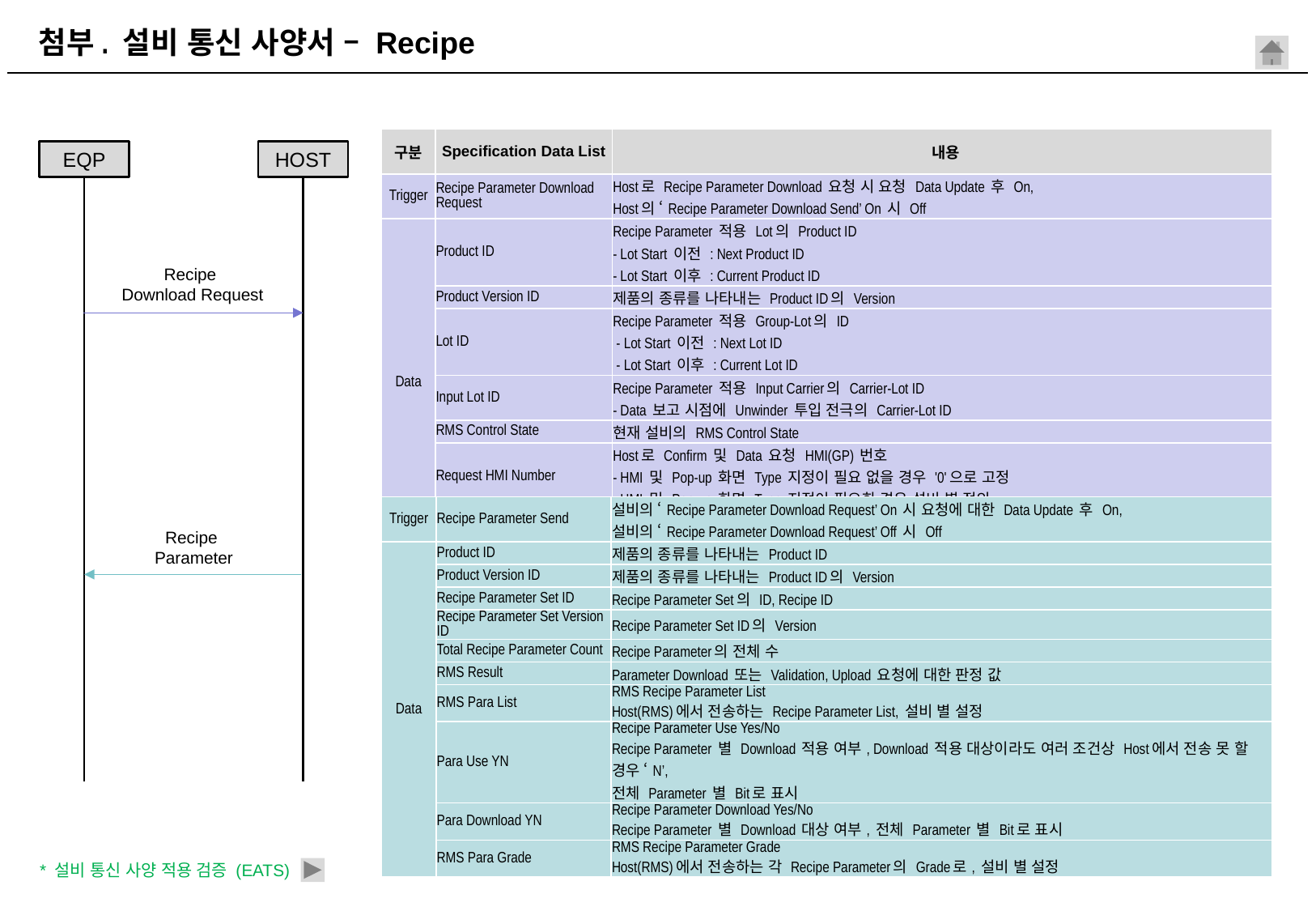

# 첨부. 설비 통신 사양서 – Recipe

| 구분 | Specification Data List | 내용 |
| --- | --- | --- |
| Trigger | Recipe Parameter Download Request | Host로 Recipe Parameter Download 요청 시 요청 Data Update 후 On, Host의 ‘Recipe Parameter Download Send’ On 시 Off |
| Data | Product ID | Recipe Parameter 적용 Lot의 Product ID - Lot Start 이전 : Next Product ID - Lot Start 이후 : Current Product ID |
|  | Product Version ID | 제품의 종류를 나타내는 Product ID의 Version |
|  | Lot ID | Recipe Parameter 적용 Group-Lot의 ID - Lot Start 이전 : Next Lot ID - Lot Start 이후 : Current Lot ID |
|  | Input Lot ID | Recipe Parameter 적용 Input Carrier의 Carrier-Lot ID - Data 보고 시점에 Unwinder 투입 전극의 Carrier-Lot ID |
|  | RMS Control State | 현재 설비의 RMS Control State |
|  | Request HMI Number | Host로 Confirm 및 Data 요청 HMI(GP) 번호 - HMI 및 Pop-up 화면 Type 지정이 필요 없을 경우 '0'으로 고정 - HMI 및 Pop-up 화면 Type 지정이 필요한 경우 설비 별 정의 |
|  | EQP Para List | Equipment Recipe Parameter List 설비에 설정된 Recipe Parameter List, 설비 별 설정 |
HOST
EQP
Recipe
Download Request
| Trigger | Recipe Parameter Send | 설비의 ‘Recipe Parameter Download Request’ On 시 요청에 대한 Data Update 후 On, 설비의 ‘Recipe Parameter Download Request’ Off 시 Off |
| --- | --- | --- |
| Data | Product ID | 제품의 종류를 나타내는 Product ID |
|  | Product Version ID | 제품의 종류를 나타내는 Product ID의 Version |
|  | Recipe Parameter Set ID | Recipe Parameter Set의 ID, Recipe ID |
|  | Recipe Parameter Set Version ID | Recipe Parameter Set ID의 Version |
|  | Total Recipe Parameter Count | Recipe Parameter의 전체 수 |
|  | RMS Result | Parameter Download 또는 Validation, Upload 요청에 대한 판정 값 |
|  | RMS Para List | RMS Recipe Parameter List Host(RMS)에서 전송하는 Recipe Parameter List, 설비 별 설정 |
|  | Para Use YN | Recipe Parameter Use Yes/No Recipe Parameter 별 Download 적용 여부, Download 적용 대상이라도 여러 조건상 Host에서 전송 못 할 경우 ‘N’, 전체 Parameter 별 Bit로 표시 |
|  | Para Download YN | Recipe Parameter Download Yes/No Recipe Parameter 별 Download 대상 여부, 전체 Parameter 별 Bit로 표시 |
|  | RMS Para Grade | RMS Recipe Parameter Grade Host(RMS)에서 전송하는 각 Recipe Parameter의 Grade로, 설비 별 설정 |
Recipe
Parameter
* 설비 통신 사양 적용 검증 (EATS)